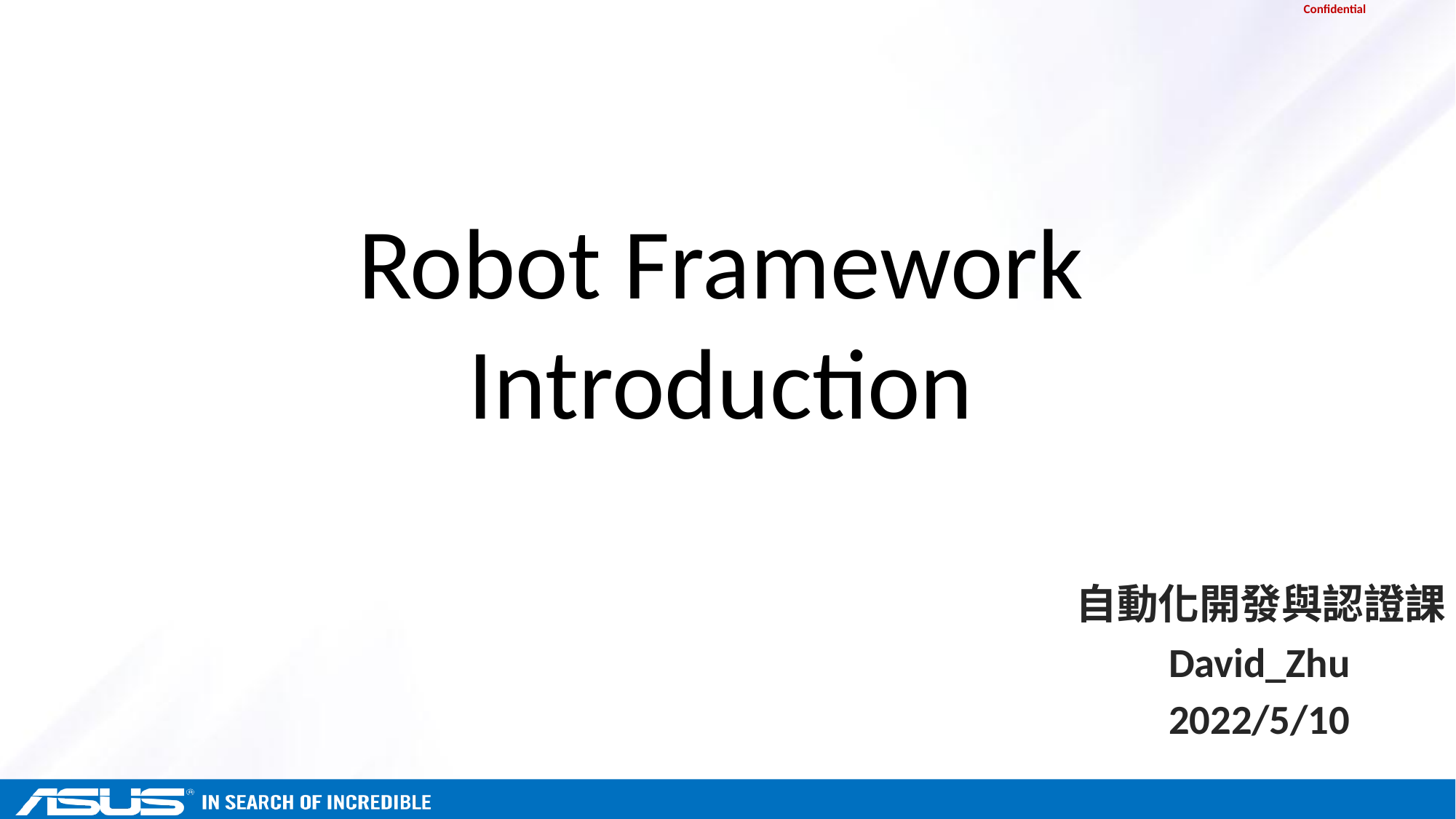

# Robot Framework Introduction
自動化開發與認證課
			David_Zhu
			2022/5/10